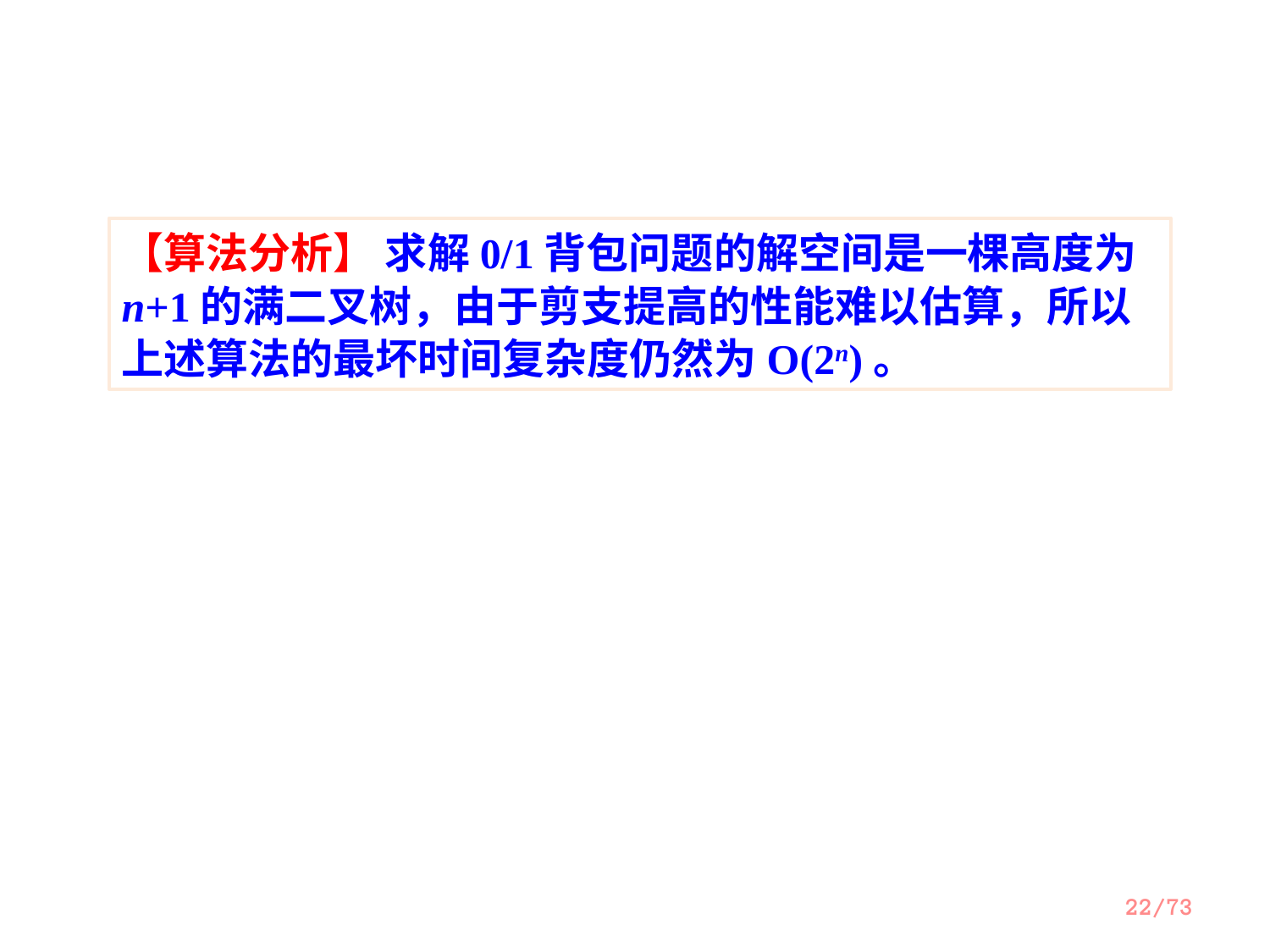

【算法分析】 求解0/1背包问题的解空间是一棵高度为n+1的满二叉树，由于剪支提高的性能难以估算，所以上述算法的最坏时间复杂度仍然为O(2n)。
22/73